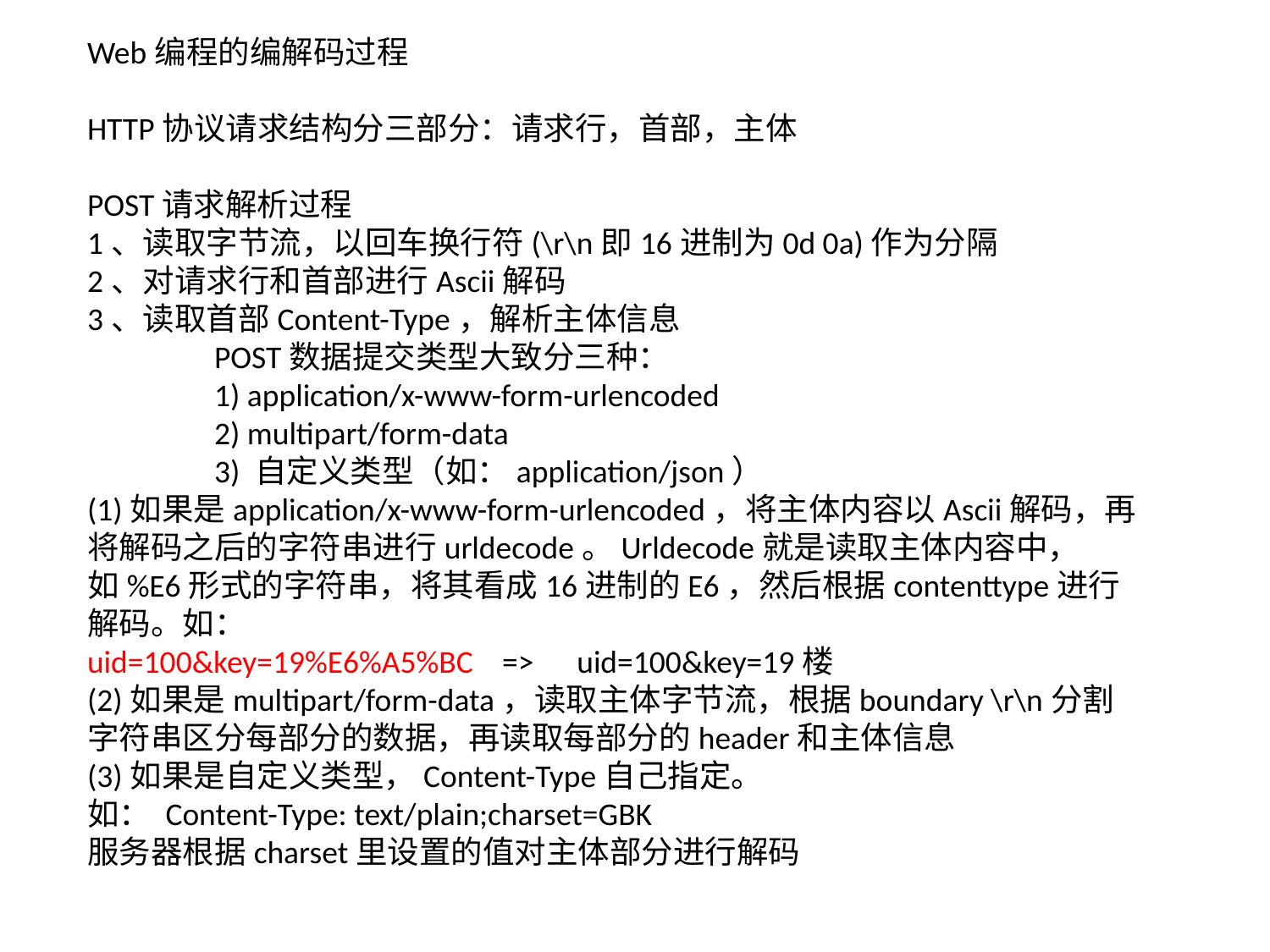

Web编程的编解码过程

HTTP协议请求结构分三部分：请求行，首部，主体

POST请求解析过程
1、读取字节流，以回车换行符(\r\n即16进制为0d 0a)作为分隔
2、对请求行和首部进行Ascii解码
3、读取首部Content-Type，解析主体信息
	POST数据提交类型大致分三种：
	1) application/x-www-form-urlencoded
	2) multipart/form-data
	3) 自定义类型（如：application/json）
(1)如果是application/x-www-form-urlencoded，将主体内容以Ascii解码，再将解码之后的字符串进行urldecode。Urldecode就是读取主体内容中，如%E6形式的字符串，将其看成16进制的E6，然后根据contenttype进行解码。如：
uid=100&key=19%E6%A5%BC    =>      uid=100&key=19楼
(2)如果是multipart/form-data，读取主体字节流，根据boundary \r\n分割字符串区分每部分的数据，再读取每部分的header和主体信息
(3)如果是自定义类型，Content-Type自己指定。
如： Content-Type: text/plain;charset=GBK
服务器根据charset里设置的值对主体部分进行解码